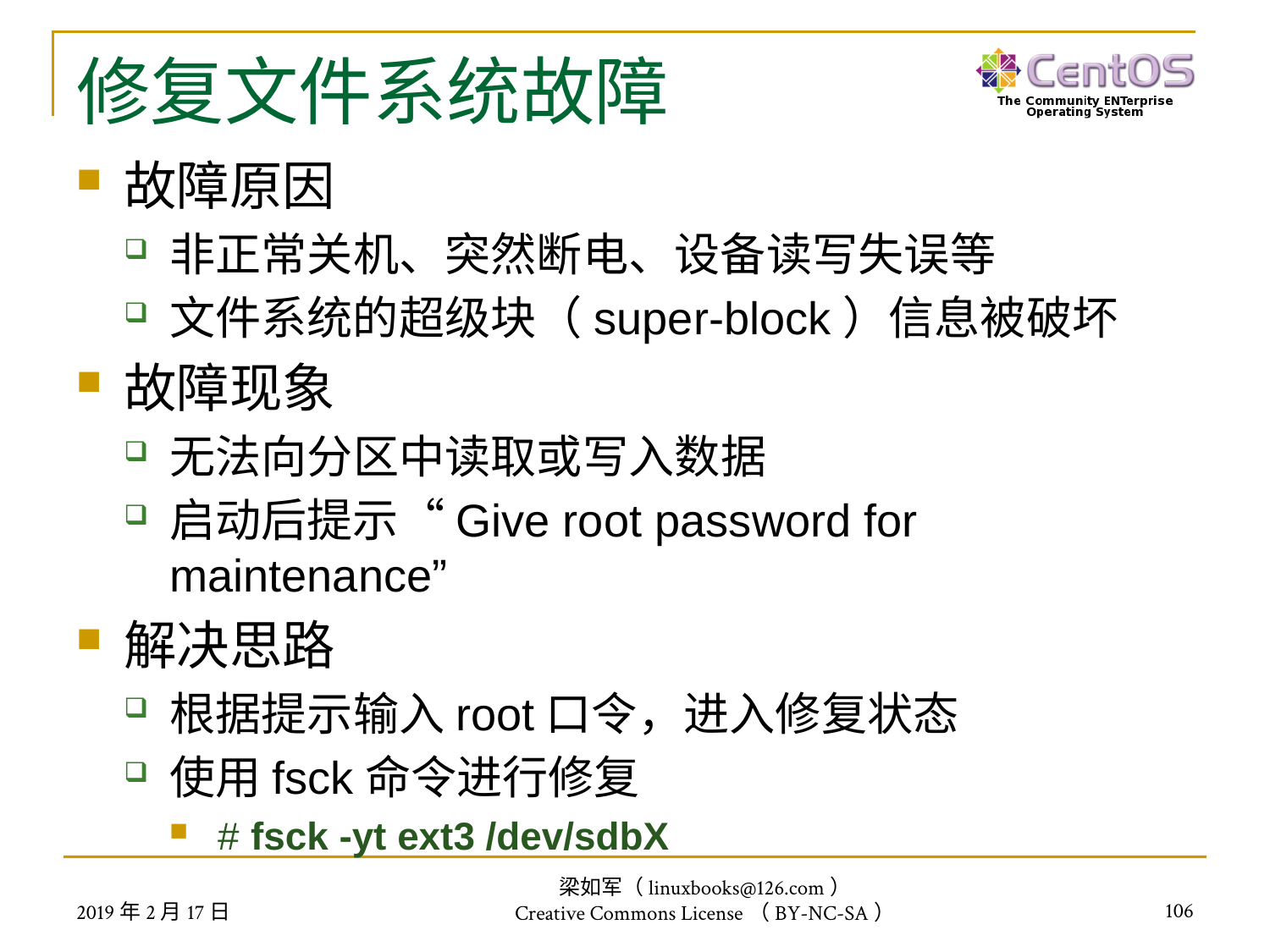

# 修复文件系统故障
故障原因
非正常关机、突然断电、设备读写失误等
文件系统的超级块（super-block）信息被破坏
故障现象
无法向分区中读取或写入数据
启动后提示“Give root password for maintenance”
解决思路
根据提示输入root口令，进入修复状态
使用fsck命令进行修复
# fsck -yt ext3 /dev/sdbX

2019年2月17日
106
梁如军（linuxbooks@126.com）
Creative Commons License（BY-NC-SA）